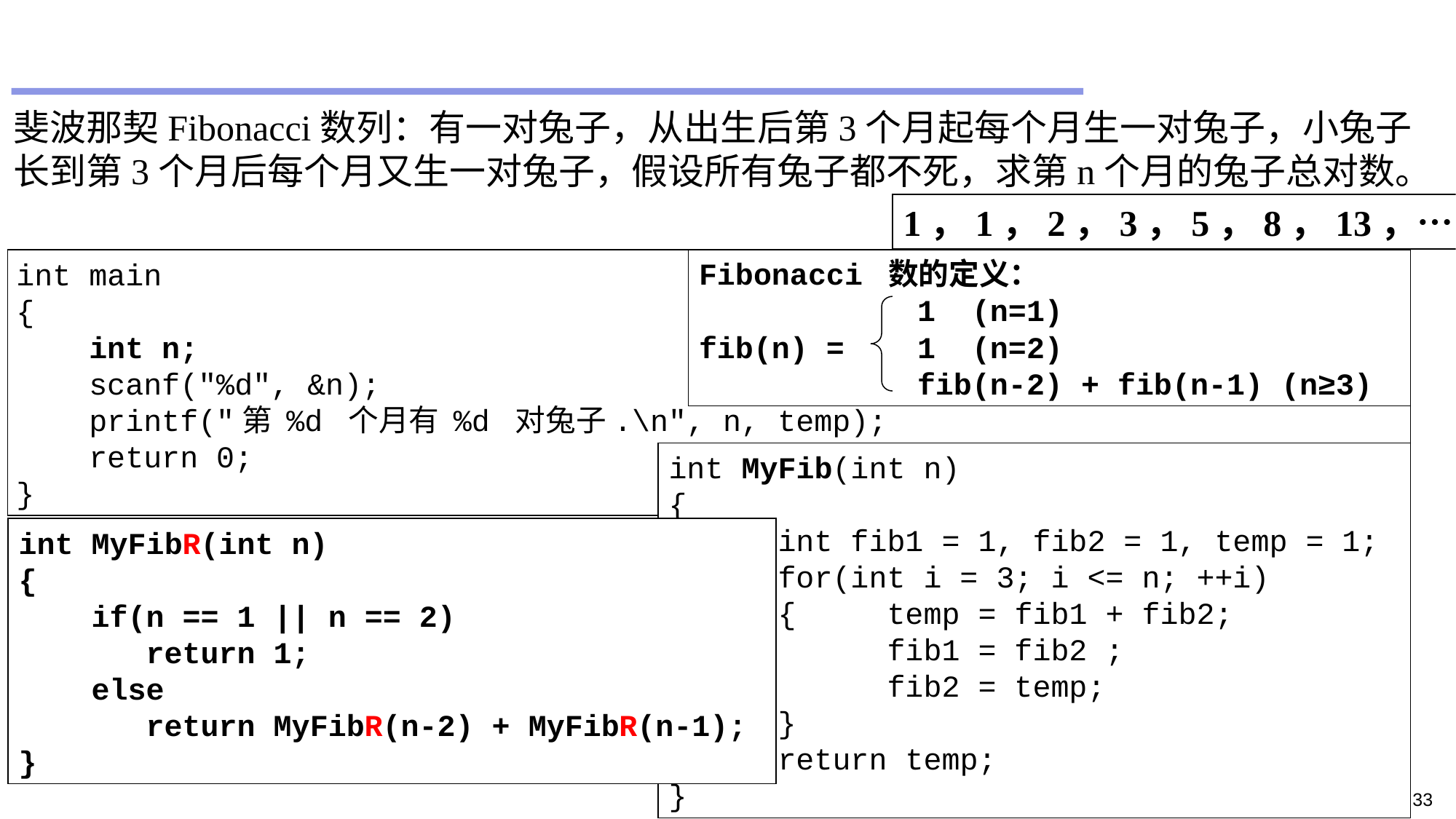

#
斐波那契Fibonacci数列：有一对兔子，从出生后第3个月起每个月生一对兔子，小兔子长到第3个月后每个月又生一对兔子，假设所有兔子都不死，求第n个月的兔子总对数。
1，1，2，3，5，8，13，…
int main
{
    int n;
    scanf("%d", &n);
    printf("第 %d 个月有 %d 对兔子.\n", n, temp);
    return 0;
}
Fibonacci 数的定义：
		1  (n=1)
fib(n) =	1  (n=2)
		fib(n-2) + fib(n-1) (n≥3)

int MyFib(int n)
{
	int fib1 = 1, fib2 = 1, temp = 1;
	for(int i = 3; i <= n; ++i)
	{	temp = fib1 + fib2;
		fib1 = fib2 ;
 		fib2 = temp;
 	}
	return temp;
}
int MyFibR(int n)
{
    if(n == 1 || n == 2)
	 return 1;
    else
	 return MyFibR(n-2) + MyFibR(n-1);
}
33